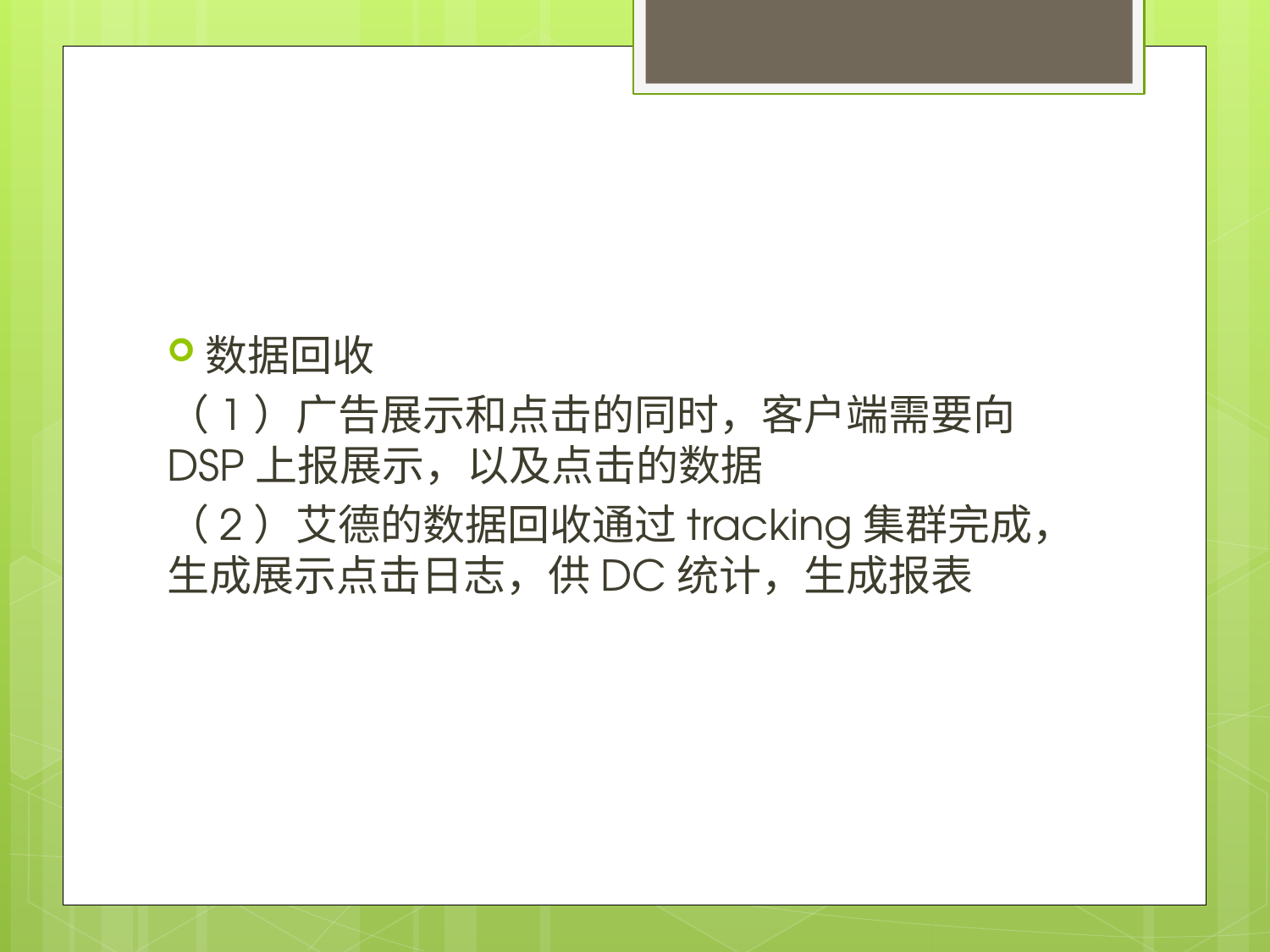

#
数据回收
（1）广告展示和点击的同时，客户端需要向DSP上报展示，以及点击的数据
（2）艾德的数据回收通过tracking集群完成，生成展示点击日志，供DC统计，生成报表